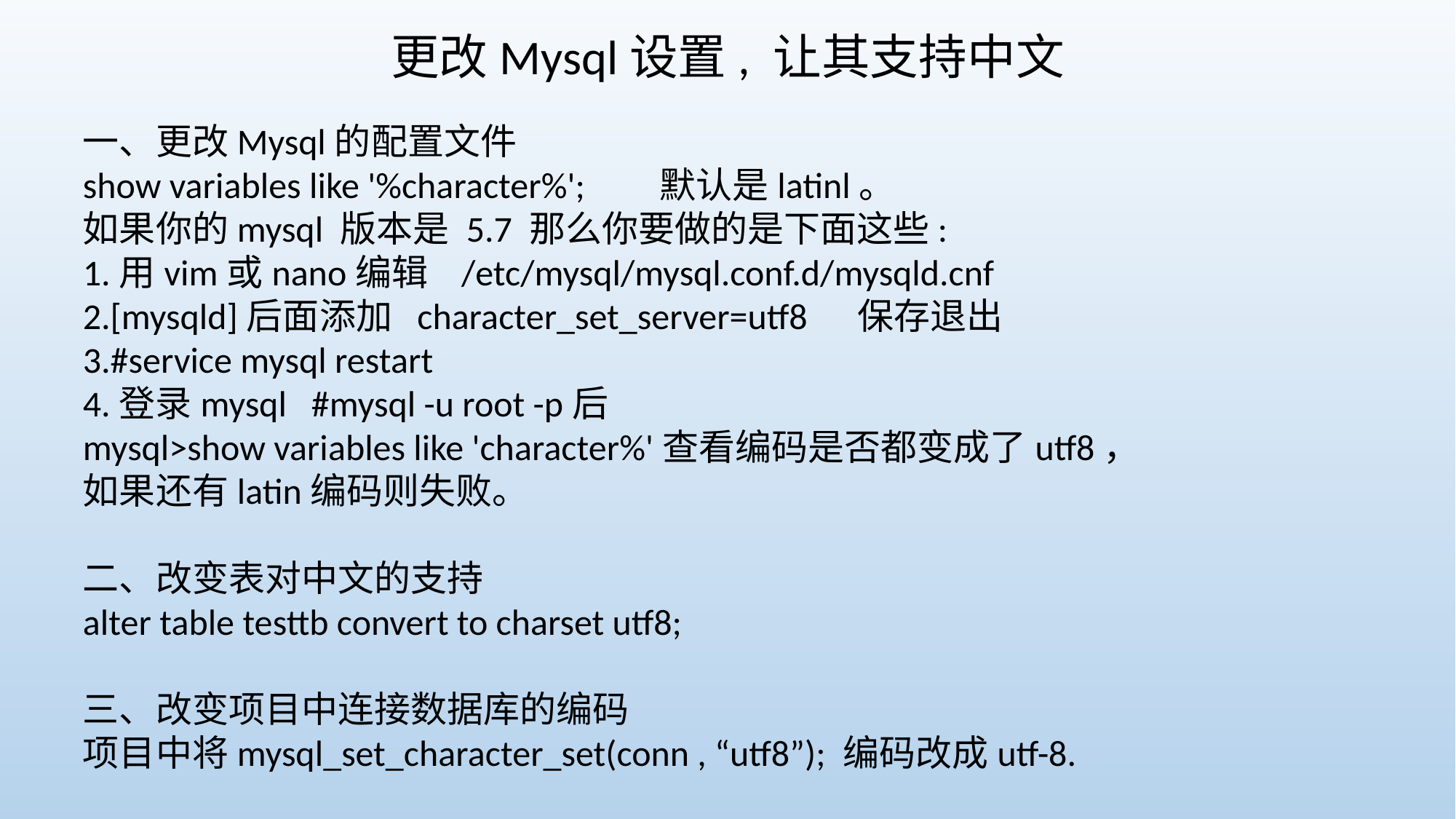

更改Mysql设置, 让其支持中文
一、更改Mysql的配置文件
show variables like '%character%';        默认是latinl。
如果你的mysql 版本是 5.7 那么你要做的是下面这些:
1.用vim或nano编辑   /etc/mysql/mysql.conf.d/mysqld.cnf
2.[mysqld]后面添加  character_set_server=utf8     保存退出
3.#service mysql restart
4.登录mysql   #mysql -u root -p后
mysql>show variables like 'character%'查看编码是否都变成了utf8，
如果还有latin编码则失败。

二、改变表对中文的支持
alter table testtb convert to charset utf8;

三、改变项目中连接数据库的编码
项目中将mysql_set_character_set(conn , “utf8”); 编码改成utf-8.